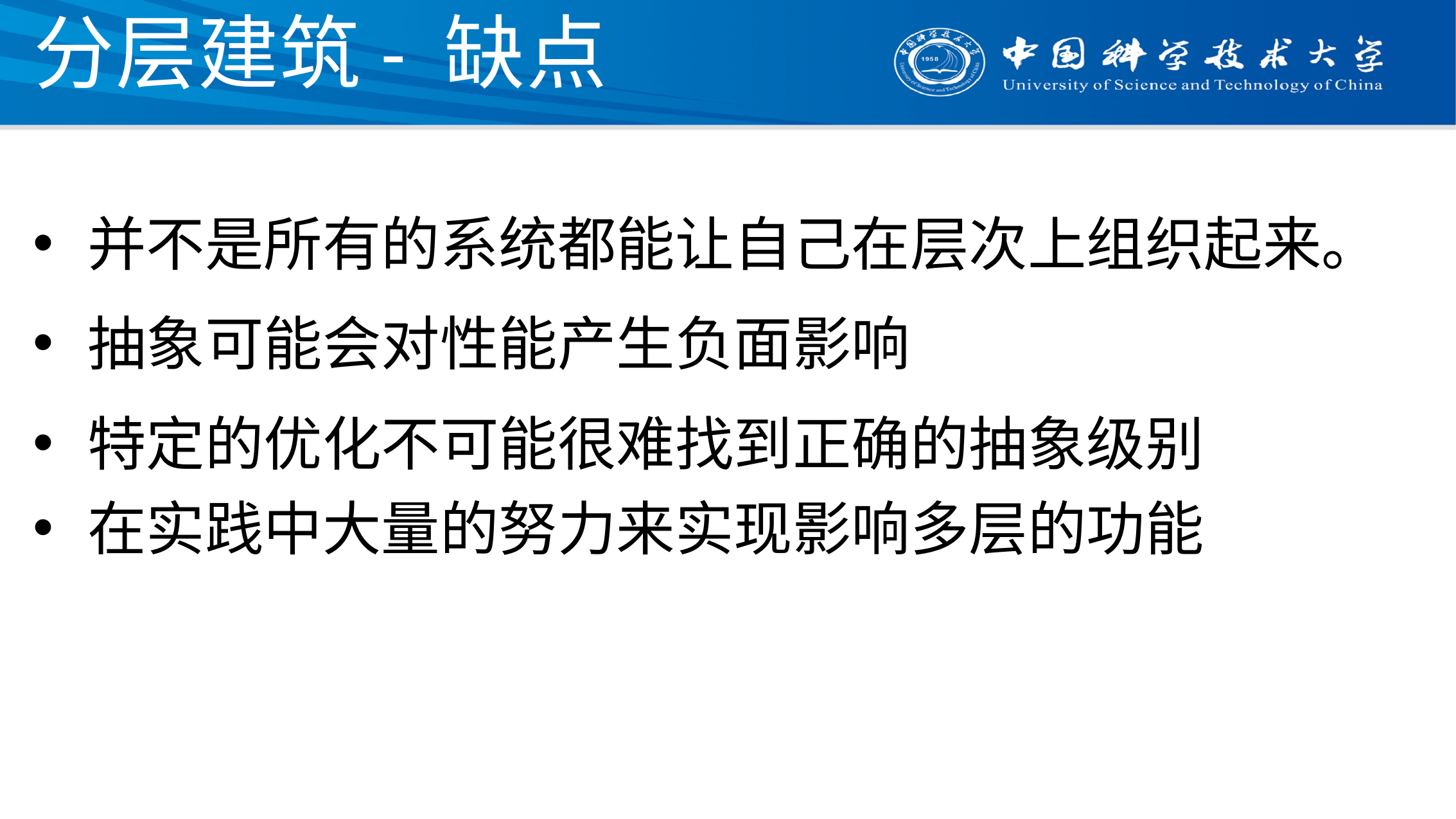

# 分层建筑- 缺点
并不是所有的系统都能让自己在层次上组织起来。
抽象可能会对性能产生负面影响
特定的优化不可能很难找到正确的抽象级别
在实践中大量的努力来实现影响多层的功能